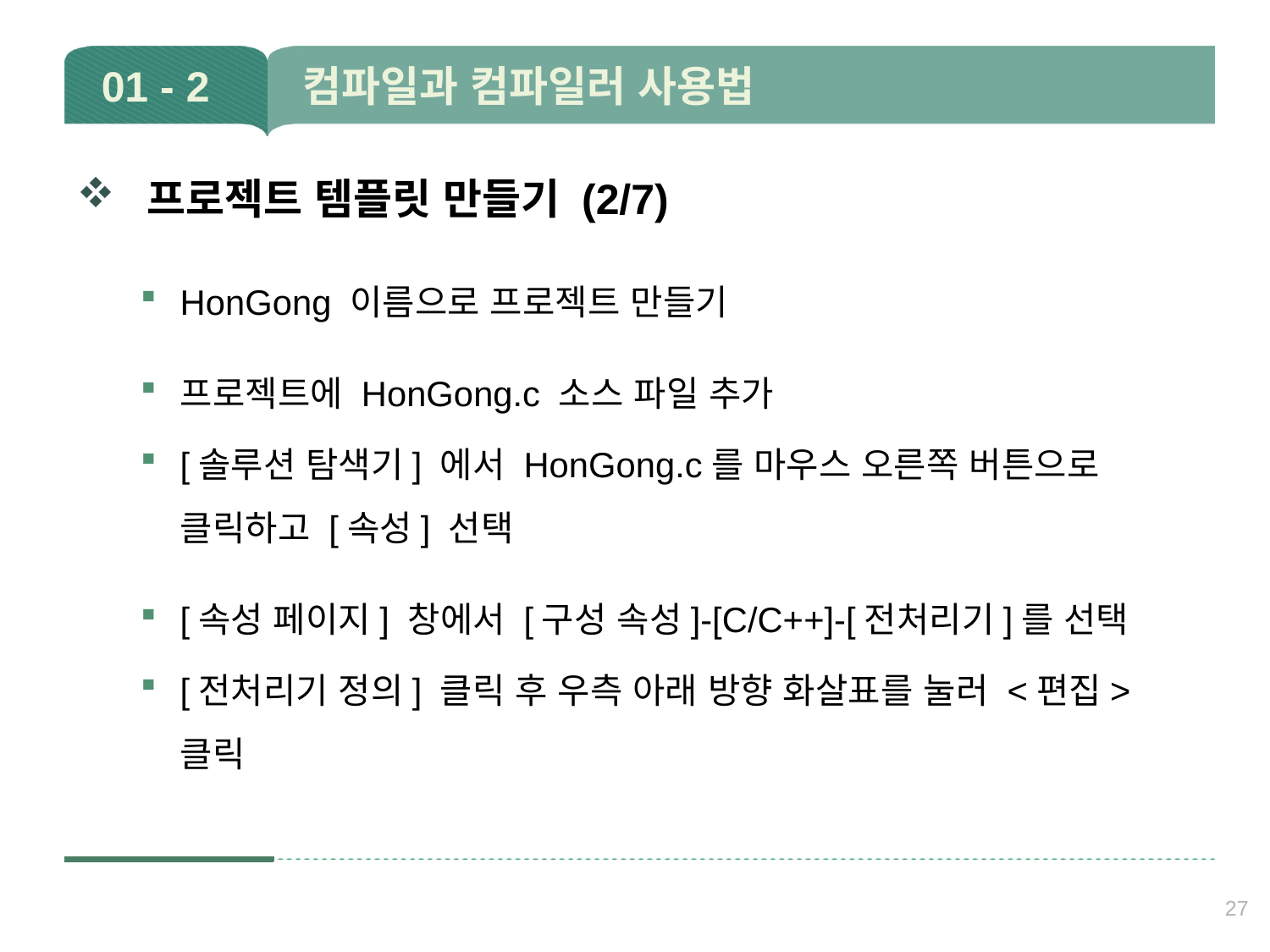

# 01 - 2       컴파일과 컴파일러 사용법
 프로젝트 템플릿 만들기 (2/7)

HonGong 이름으로 프로젝트 만들기
프로젝트에 HonGong.c 소스 파일 추가
[솔루션 탐색기] 에서 HonGong.c를 마우스 오른쪽 버튼으로 클릭하고 [속성] 선택
[속성 페이지] 창에서 [구성 속성]-[C/C++]-[전처리기]를 선택
[전처리기 정의] 클릭 후 우측 아래 방향 화살표를 눌러 <편집> 클릭
27